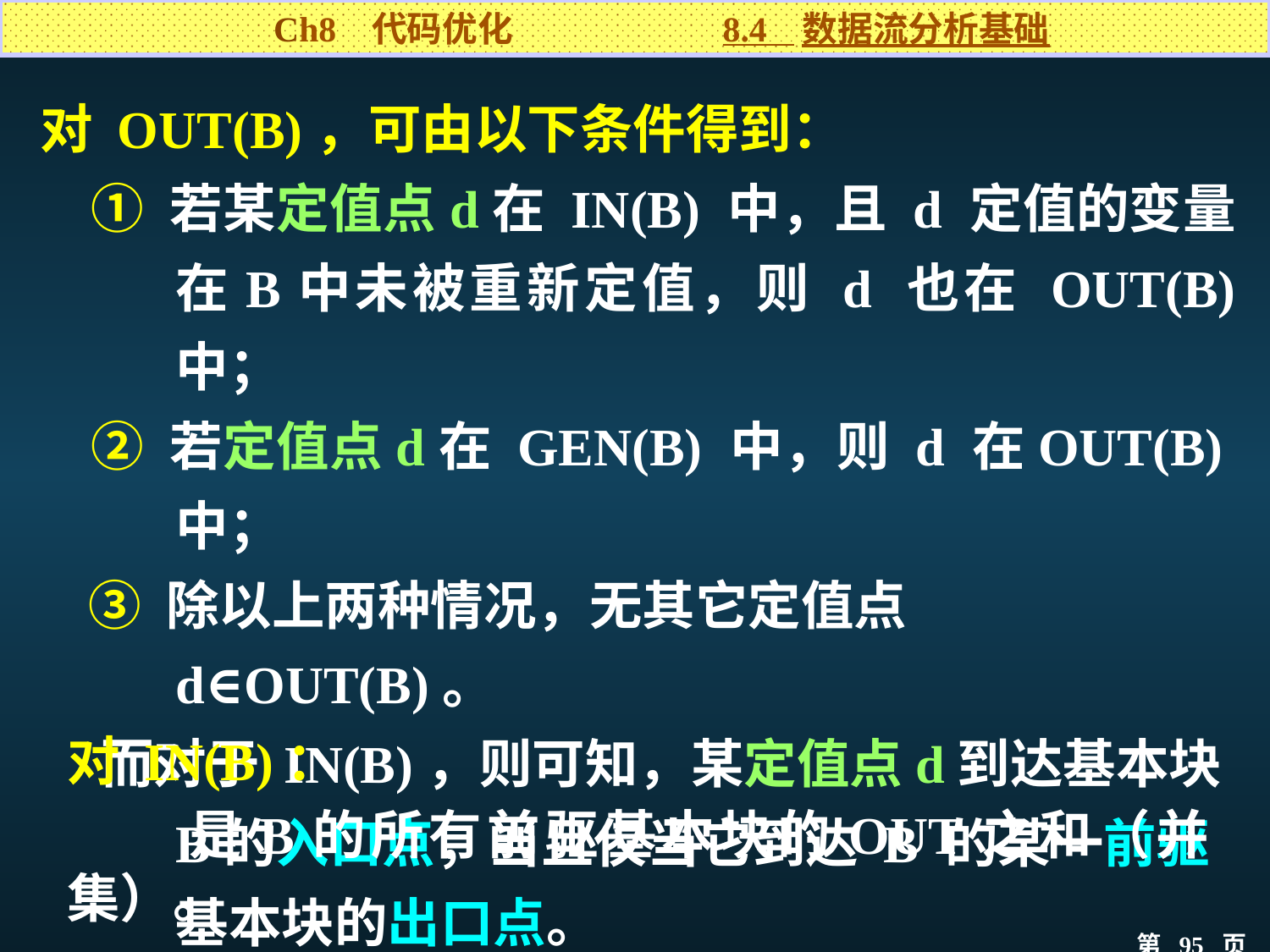

Ch8   代码优化                         8.4   数据流分析基础
对 OUT(B)，可由以下条件得到：
    ① 若某定值点d在 IN(B) 中，且 d 定值的变量在B中未被重新定值，则 d 也在 OUT(B) 中；
    ② 若定值点d在 GEN(B) 中，则 d 在OUT(B)中；
    ③ 除以上两种情况，无其它定值点d∈OUT(B)。
    而对于 IN(B)，则可知，某定值点d到达基本块 B的入口点，当且仅当它到达 B 的某一前驱基本块的出口点。
对 IN(B)：
      是B的所有前驱基本块的OUT之和（并集）。